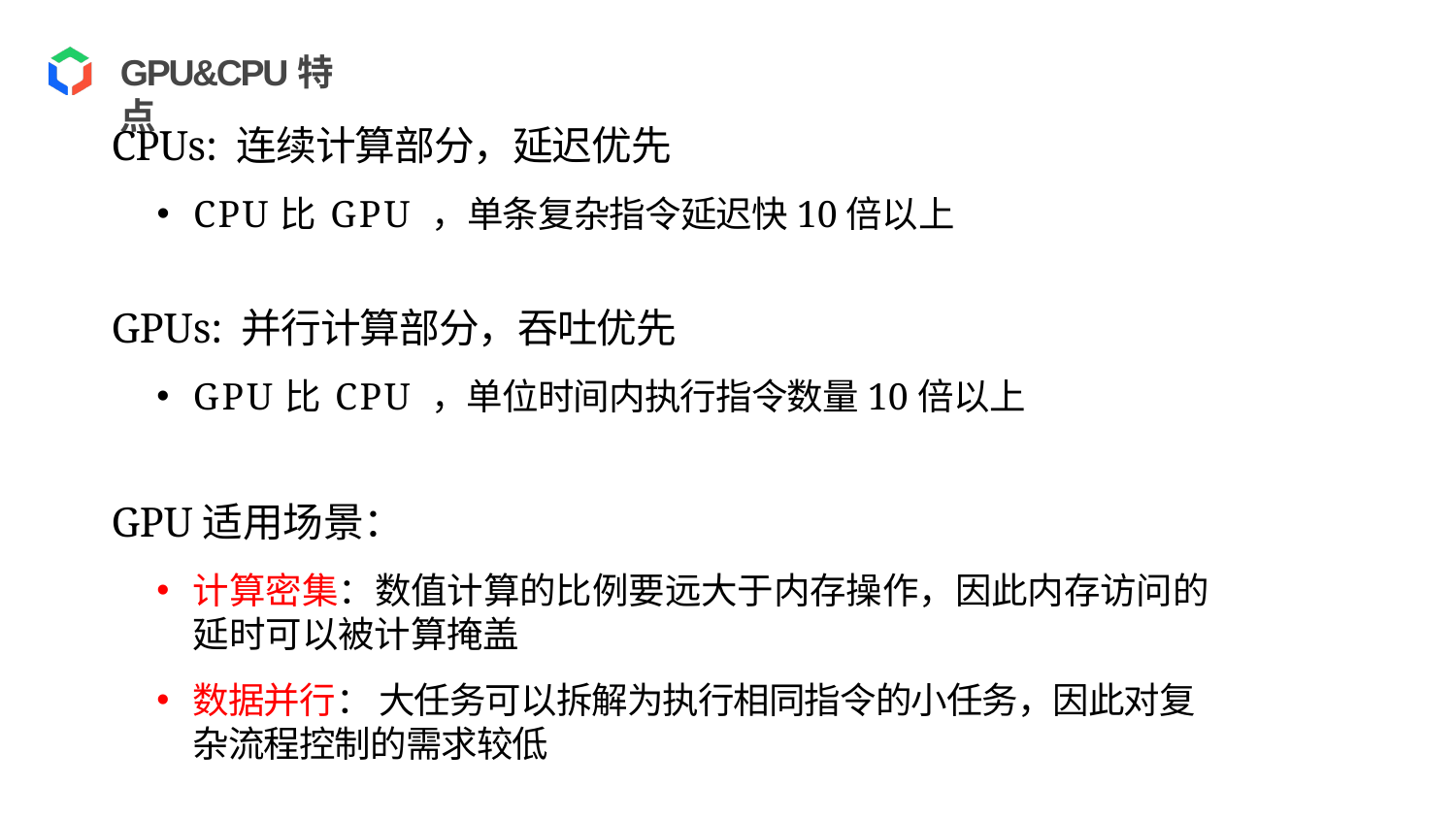

# GPU&CPU特点
CPUs: 连续计算部分，延迟优先
CPU比 GPU ，单条复杂指令延迟快10倍以上
GPUs: 并行计算部分，吞吐优先
GPU比 CPU ，单位时间内执行指令数量10倍以上
GPU适用场景：
计算密集：数值计算的比例要远大于内存操作，因此内存访问的延时可以被计算掩盖
数据并行： 大任务可以拆解为执行相同指令的小任务，因此对复杂流程控制的需求较低